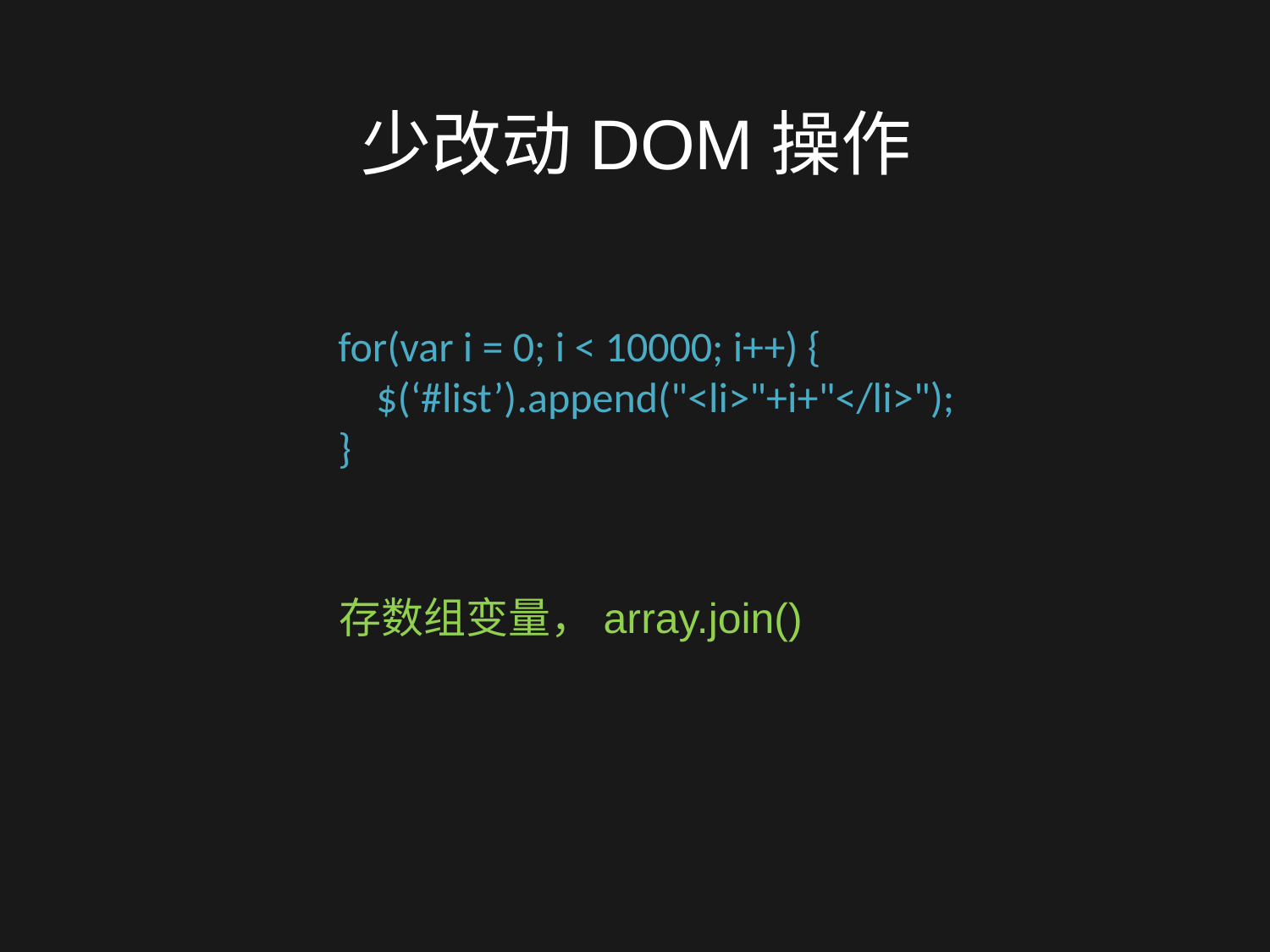

少改动DOM操作
for(var i = 0; i < 10000; i++) {
    $(‘#list’).append("<li>"+i+"</li>");
}
存数组变量，array.join()